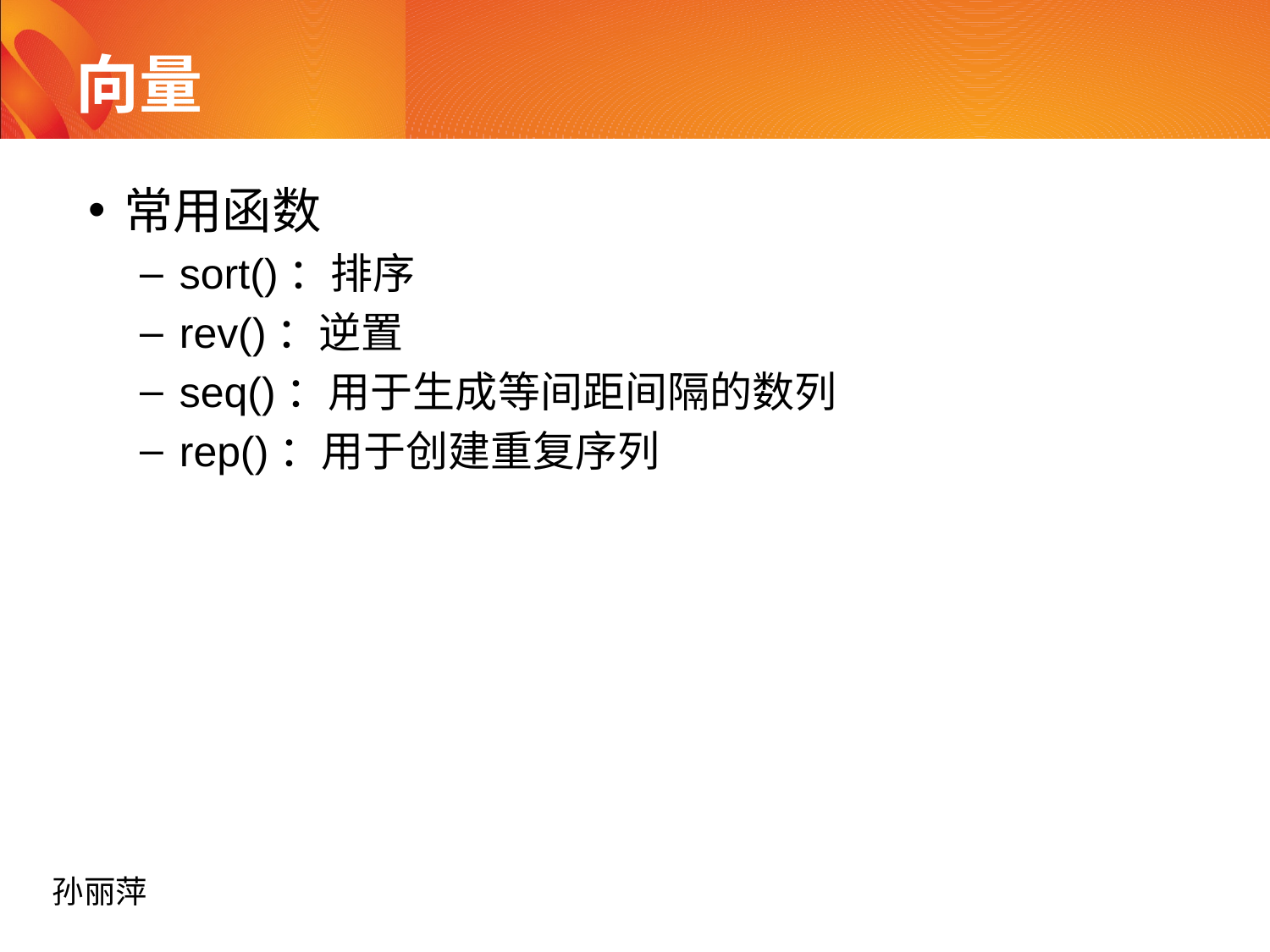

# 向量
常用函数
sort()：排序
rev()：逆置
seq()：用于生成等间距间隔的数列
rep()：用于创建重复序列
14